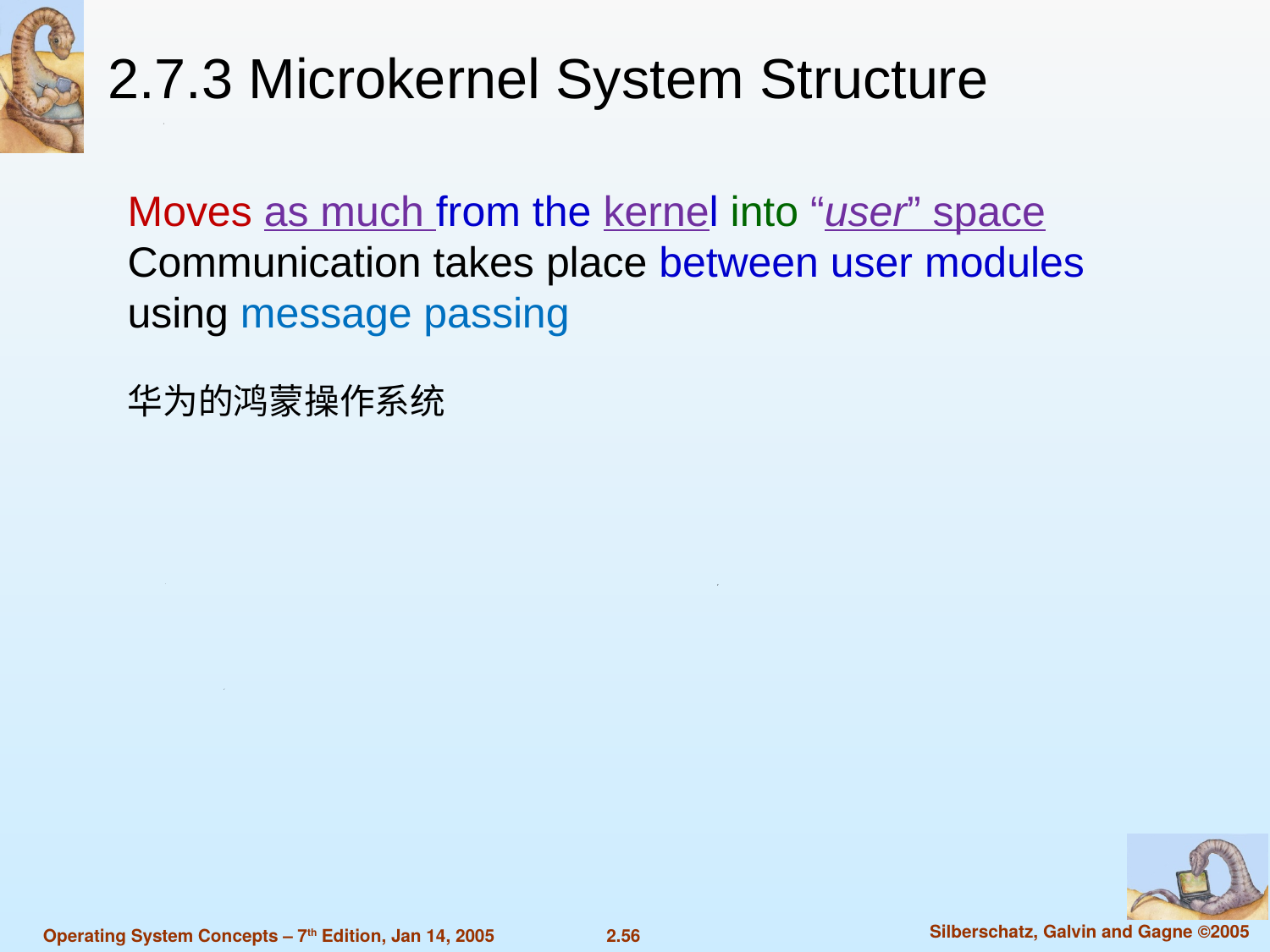

2.7.3 Microkernel System Structure
Moves as much from the kernel into “user” space
Communication takes place between user modules using message passing

华为的鸿蒙操作系统